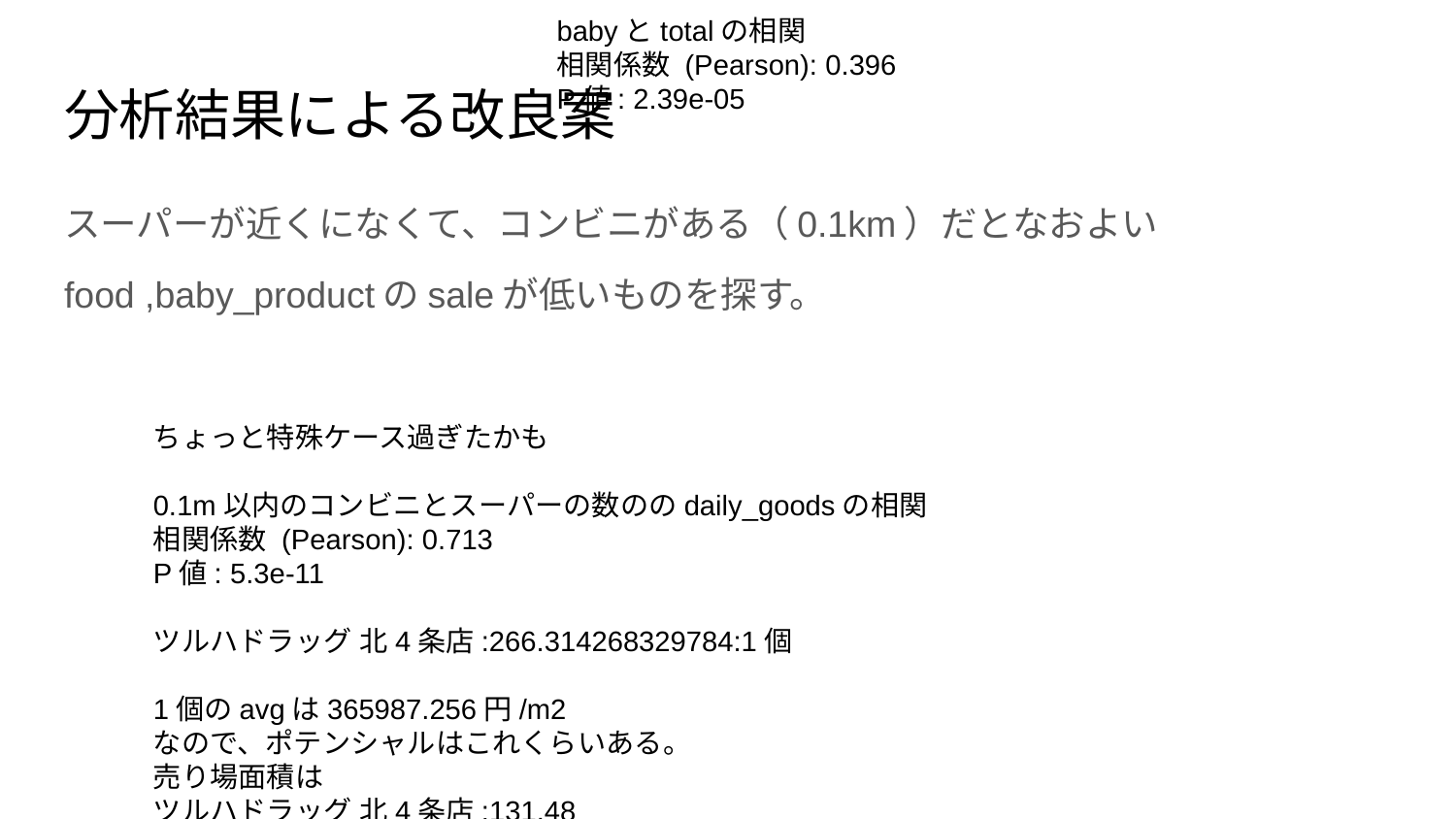

ちなみにfoodとtotal売り上げの相関
相関係数 (Pearson): 0.305
P値: 0.00139

babyとtotalの相関
相関係数 (Pearson): 0.396
P値: 2.39e-05

# 分析結果による改良案
スーパーが近くになくて、コンビニがある（0.1km）だとなおよい
food ,baby_productのsaleが低いものを探す。

ちょっと特殊ケース過ぎたかも
0.1m以内のコンビニとスーパーの数ののdaily_goodsの相関
相関係数 (Pearson): 0.713
P値: 5.3e-11

ツルハドラッグ 北4条店:266.314268329784:1個

1個のavgは365987.256円/m2
なので、ポテンシャルはこれくらいある。
売り場面積は
ツルハドラッグ 北4条店:131.48

だからかけることにより、計算できる。これらは確かに店舗が小さいが、ほかにも店舗が小さくても売り上げが出ていることところはある。自店舗の店舗の大きさから薬を優先しているのかもしれないが、コンビニがとても近くにあるため、戦略的に今の100倍はdaily_goodsを置いてよい。この店舗はfoodが同党の売り上げを持っているが、